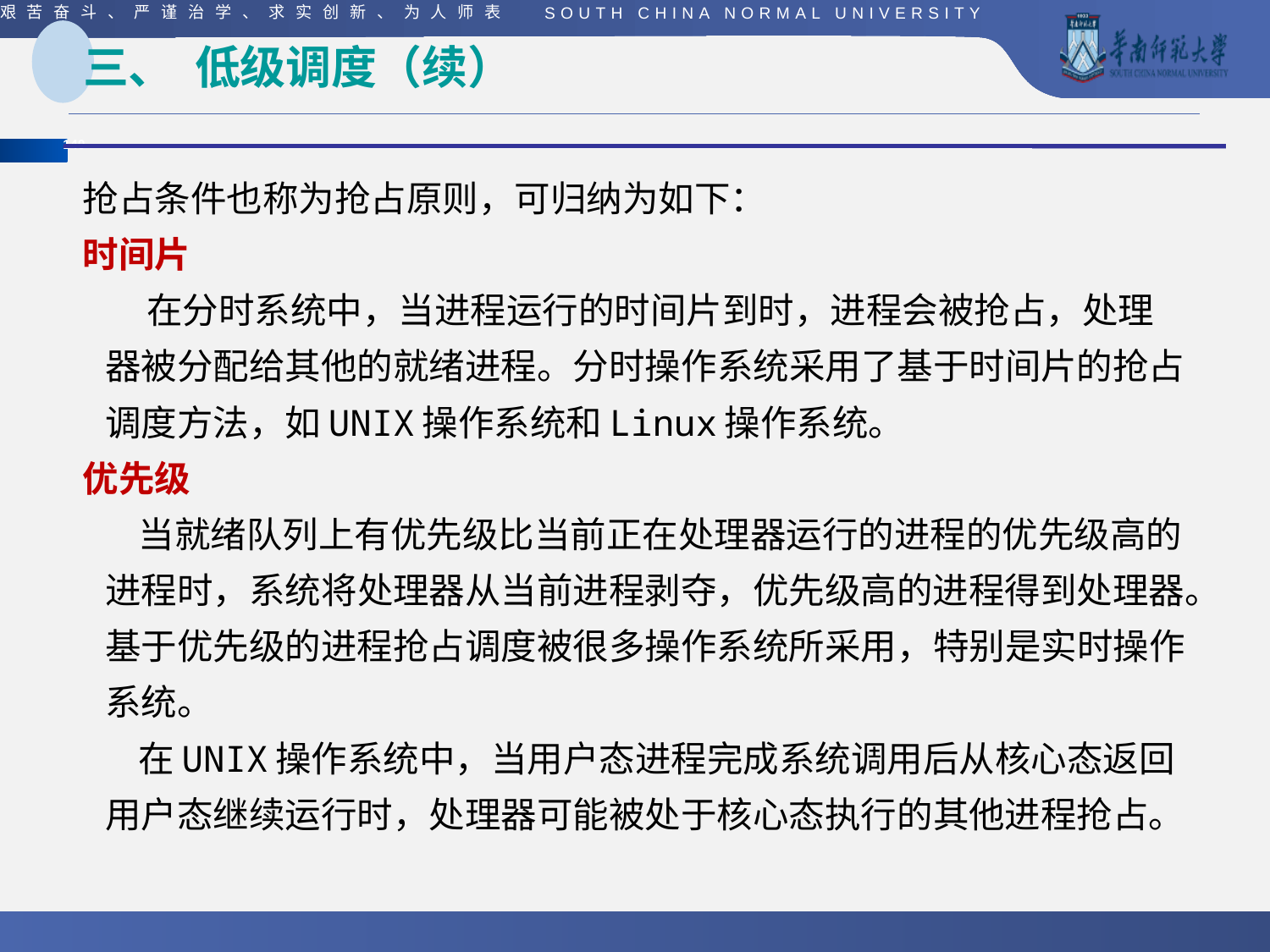

# 三、  低级调度（续）
抢占条件也称为抢占原则，可归纳为如下：
时间片
       在分时系统中，当进程运行的时间片到时，进程会被抢占，处理器被分配给其他的就绪进程。分时操作系统采用了基于时间片的抢占调度方法，如UNIX操作系统和Linux操作系统。
优先级
      当就绪队列上有优先级比当前正在处理器运行的进程的优先级高的进程时，系统将处理器从当前进程剥夺，优先级高的进程得到处理器。基于优先级的进程抢占调度被很多操作系统所采用，特别是实时操作系统。
      在UNIX操作系统中，当用户态进程完成系统调用后从核心态返回用户态继续运行时，处理器可能被处于核心态执行的其他进程抢占。

140